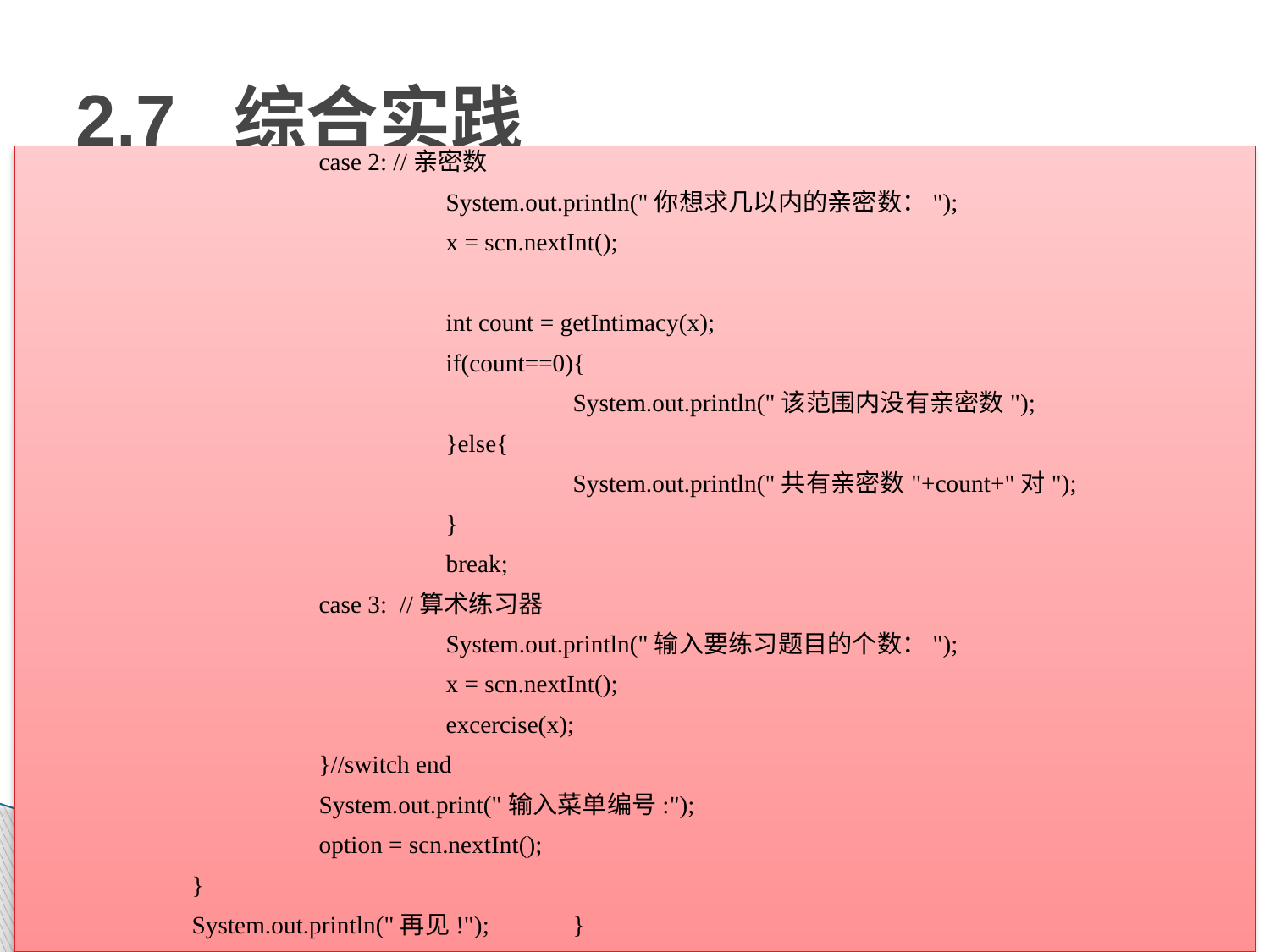

# 2.7  综合实践
			case 2: //亲密数
				System.out.println("你想求几以内的亲密数：");
				x = scn.nextInt();

				int count = getIntimacy(x);
				if(count==0){
					System.out.println("该范围内没有亲密数");
				}else{
					System.out.println("共有亲密数"+count+"对");
				}
				break;
			case 3:  //算术练习器
				System.out.println("输入要练习题目的个数：");
				x = scn.nextInt();
				excercise(x);
			}//switch end
			System.out.print("输入菜单编号:");
			option = scn.nextInt();
		}
		System.out.println("再见!");	}